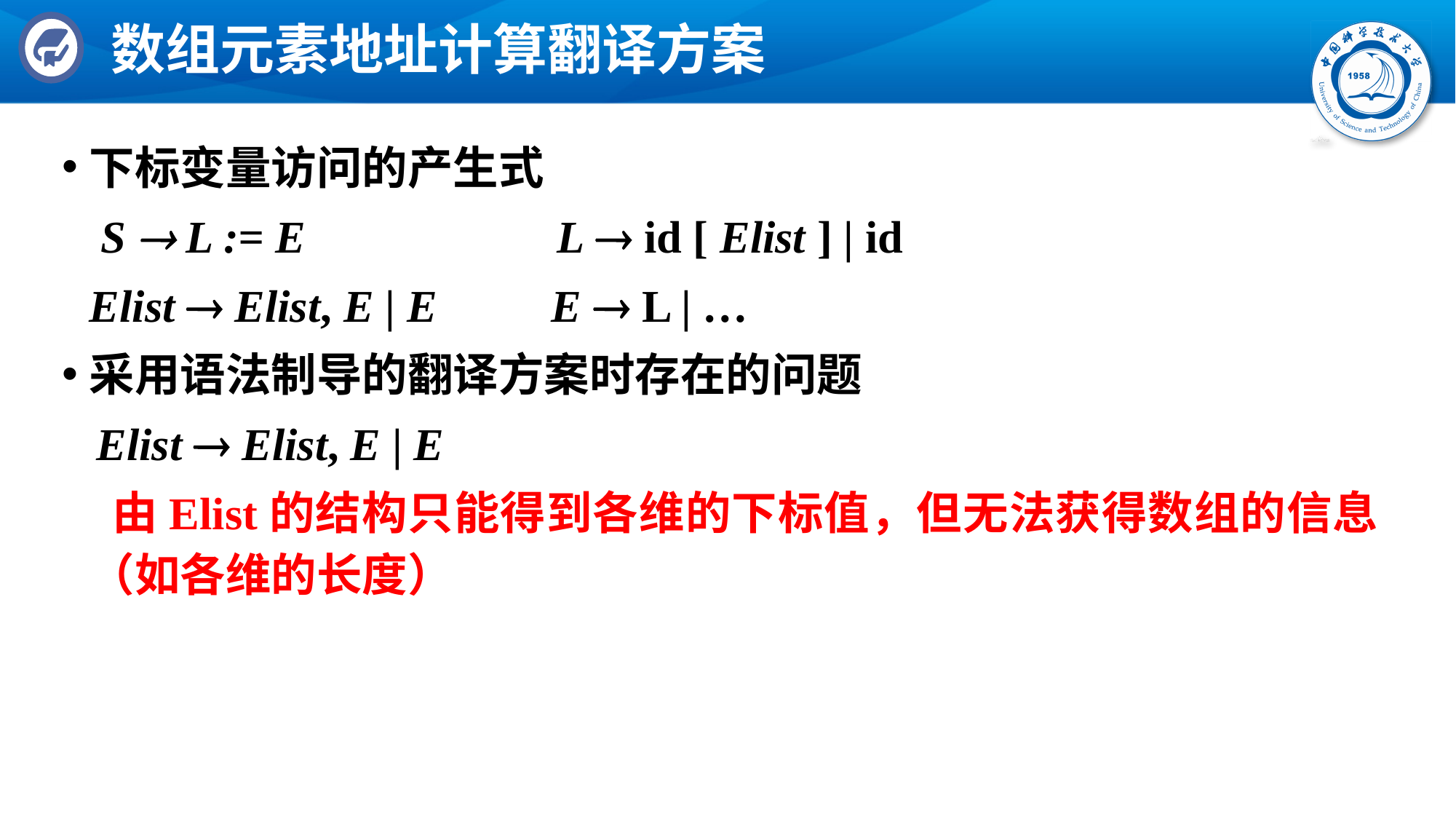

# 数组元素地址计算翻译方案
下标变量访问的产生式
	 S → L := E                      L → id [ Elist ] | id
	Elist → Elist, E | E          E → L | …
采用语法制导的翻译方案时存在的问题
   Elist → Elist, E | E
	 由Elist的结构只能得到各维的下标值，但无法获得数组的信息（如各维的长度）